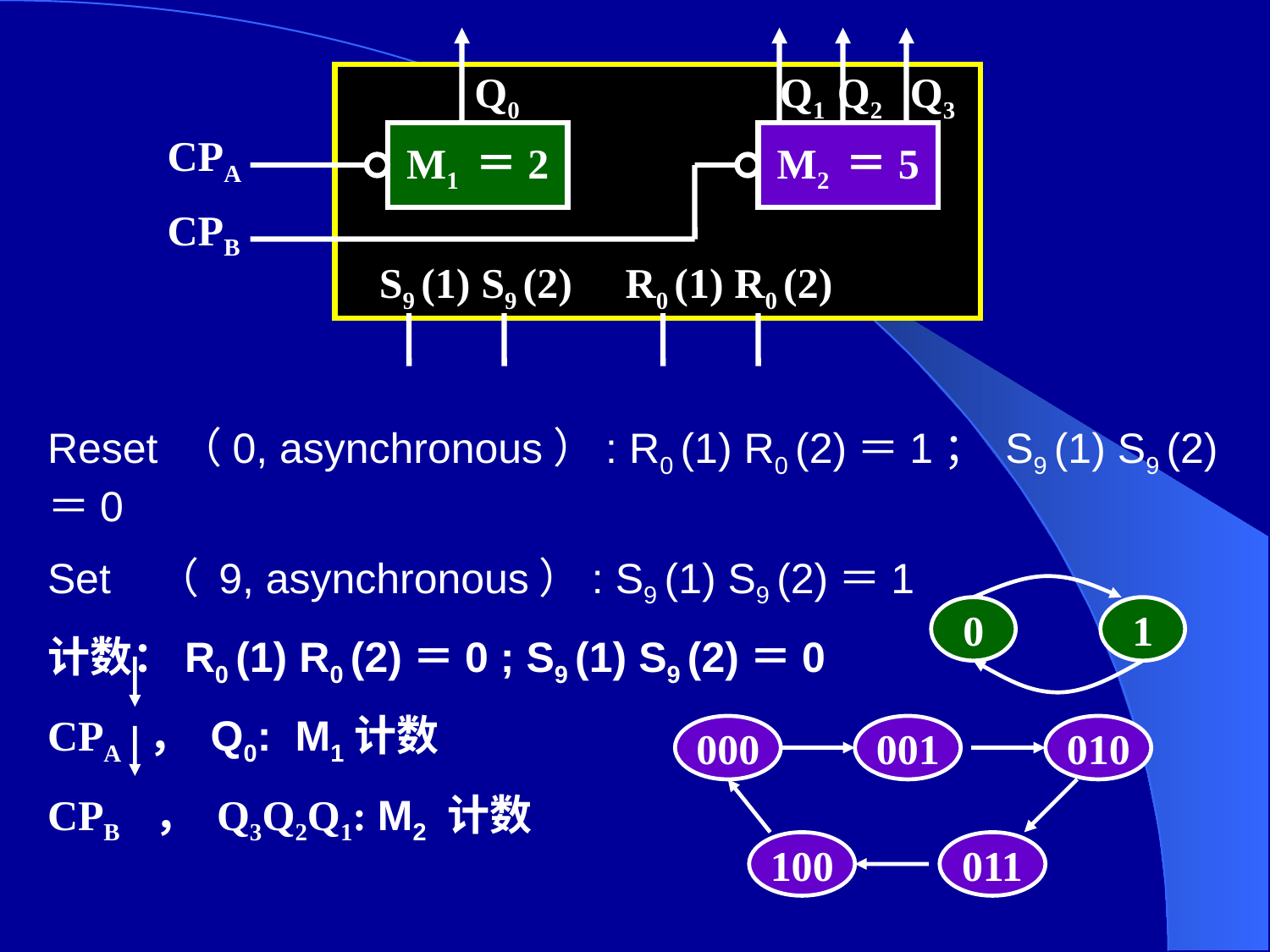

Q0                         Q1  Q2   Q3

CPA
M1 ＝2
M2 ＝5

CPB

S9 (1) S9 (2)     R0 (1) R0 (2)

Reset （0, asynchronous）: R0 (1) R0 (2)＝1； S9 (1) S9 (2)＝0
Set   （ 9, asynchronous）: S9 (1) S9 (2)＝1
计数：R0 (1) R0 (2)＝0 ; S9 (1) S9 (2)＝0
CPA   ， Q0:  M1计数
CPB    ， Q3Q2Q1: M2 计数

0
1

000
001
010

100
011